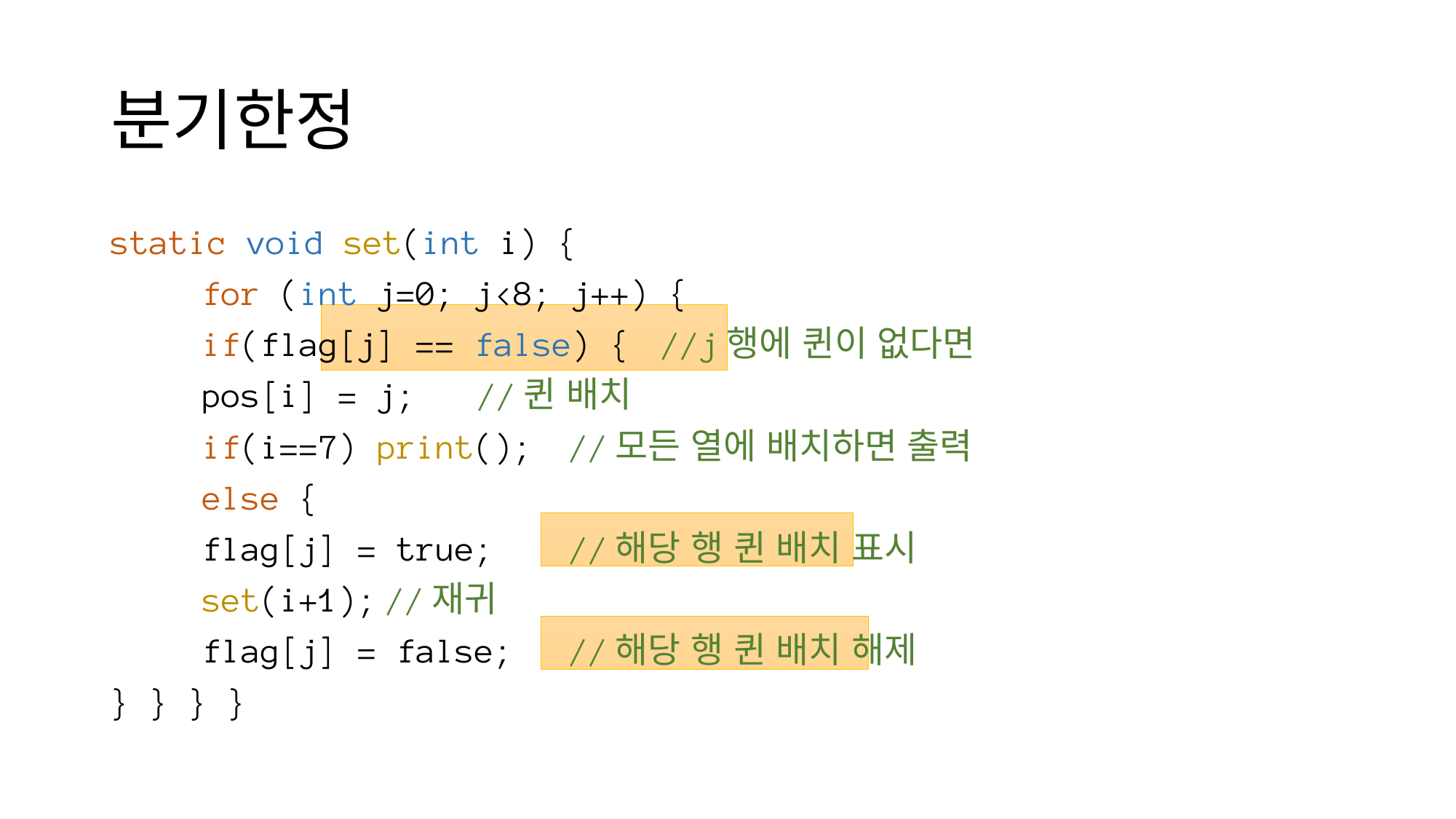

# 분기한정
static void set(int i) {
	for (int j=0; j<8; j++) {
		if(flag[j] == false) {	//j행에 퀸이 없다면
			pos[i] = j;		//퀸 배치
			if(i==7) print();	//모든 열에 배치하면 출력
			else {
				flag[j] = true;	//해당 행 퀸 배치 표시
				set(i+1);		//재귀
				flag[j] = false;	//해당 행 퀸 배치 해제
} } } }